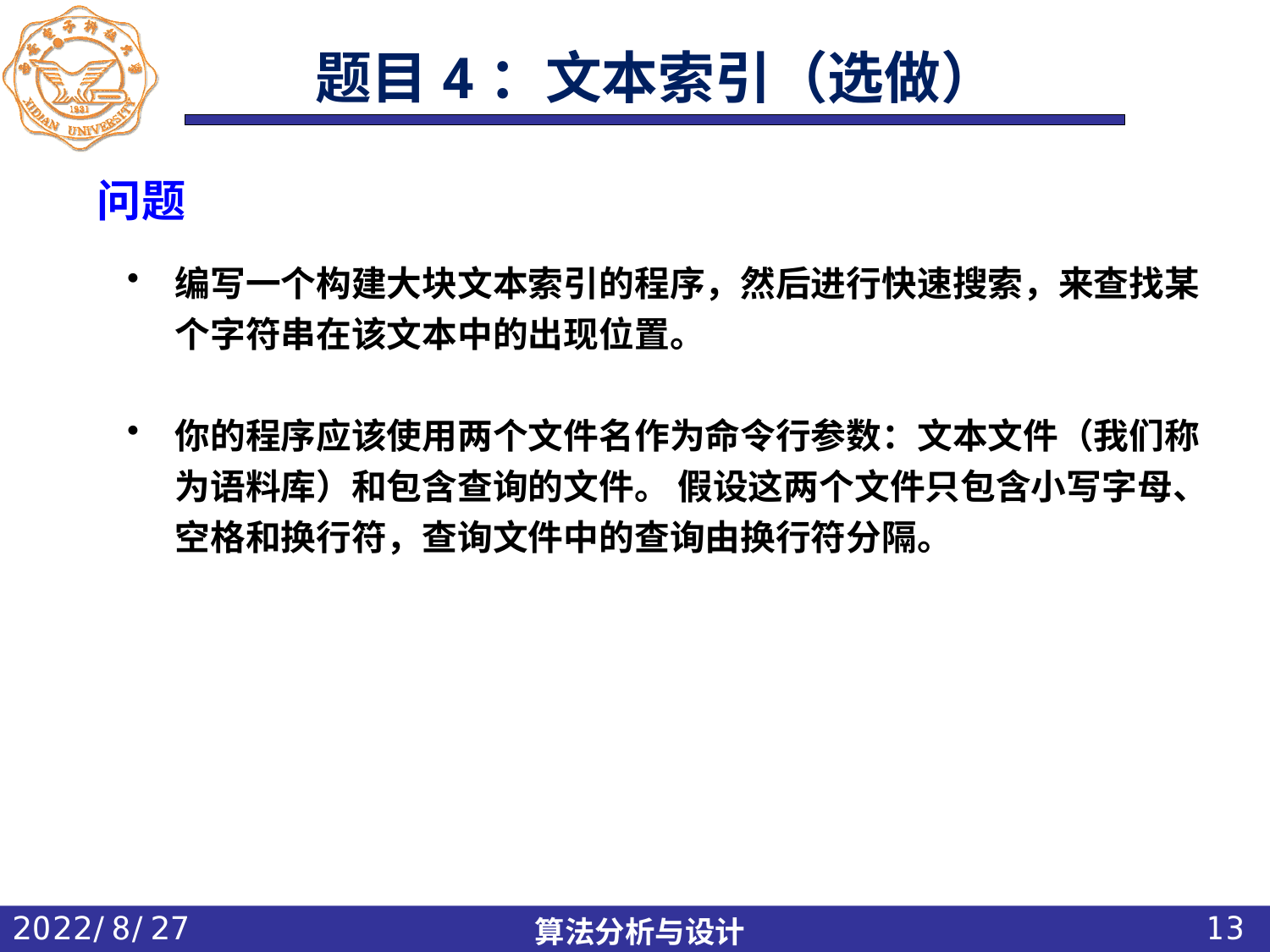

# 题目4：文本索引（选做）
问题
编写一个构建大块文本索引的程序，然后进行快速搜索，来查找某个字符串在该文本中的出现位置。

你的程序应该使用两个文件名作为命令行参数：文本文件（我们称为语料库）和包含查询的文件。 假设这两个文件只包含小写字母、空格和换行符，查询文件中的查询由换行符分隔。

2022/8/27
13